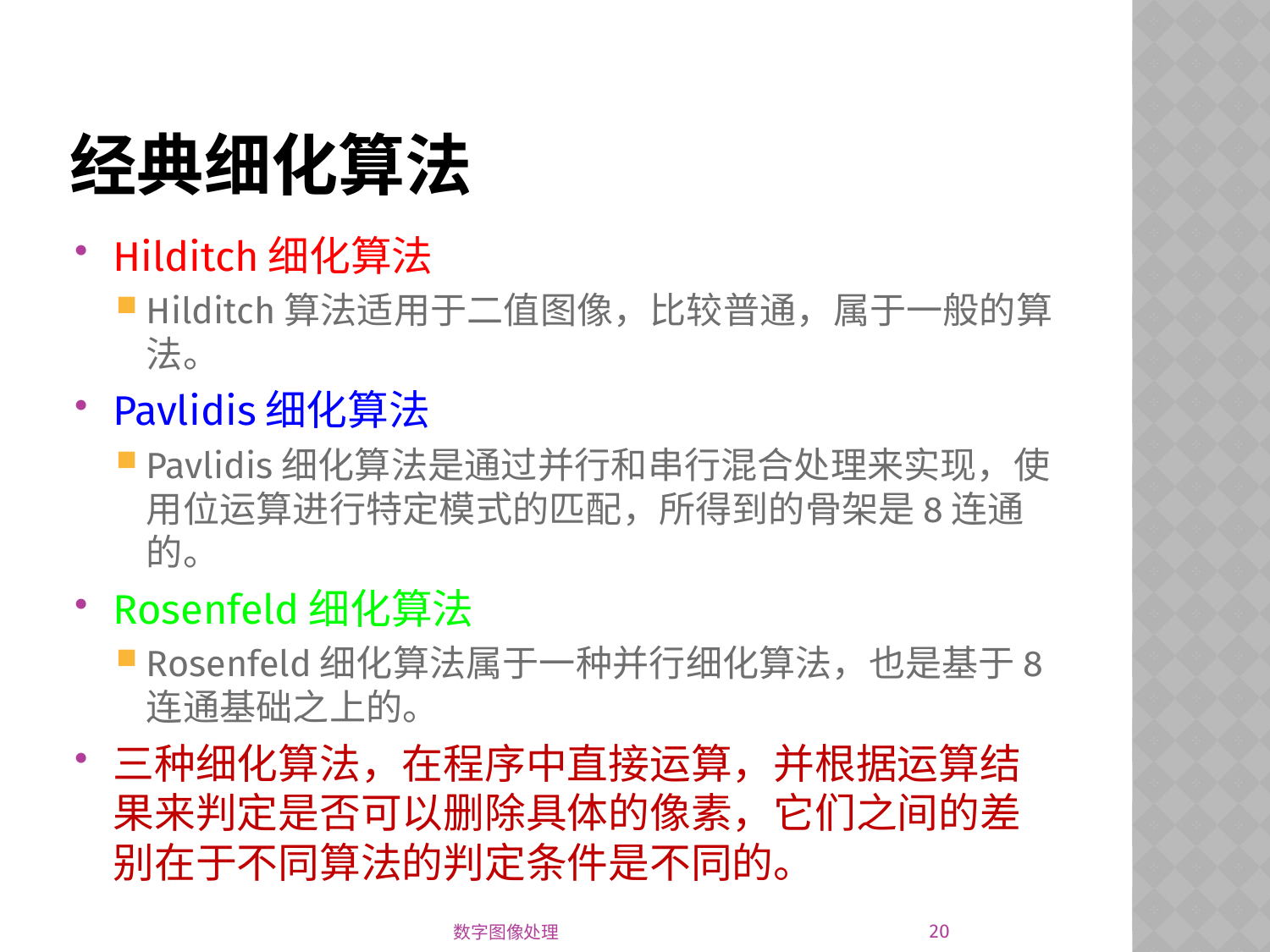

# 经典细化算法
Hilditch细化算法
Hilditch算法适用于二值图像，比较普通，属于一般的算法。
Pavlidis细化算法
Pavlidis细化算法是通过并行和串行混合处理来实现，使用位运算进行特定模式的匹配，所得到的骨架是8连通的。
Rosenfeld细化算法
Rosenfeld细化算法属于一种并行细化算法，也是基于8连通基础之上的。
三种细化算法，在程序中直接运算，并根据运算结果来判定是否可以删除具体的像素，它们之间的差别在于不同算法的判定条件是不同的。
20
数字图像处理